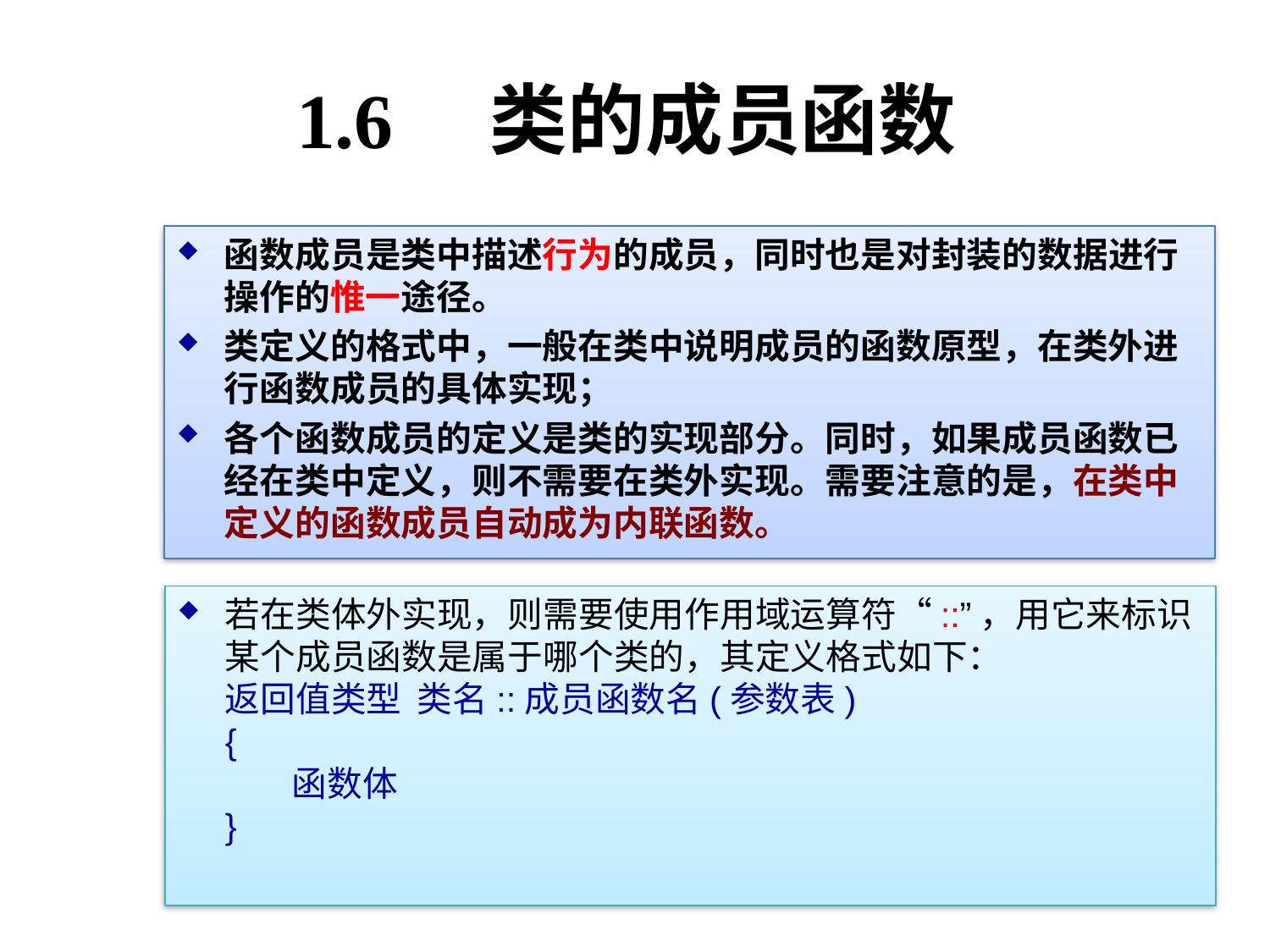

# 1.6    类的成员函数
函数成员是类中描述行为的成员，同时也是对封装的数据进行操作的惟一途径。
类定义的格式中，一般在类中说明成员的函数原型，在类外进行函数成员的具体实现；
各个函数成员的定义是类的实现部分。同时，如果成员函数已经在类中定义，则不需要在类外实现。需要注意的是，在类中定义的函数成员自动成为内联函数。
若在类体外实现，则需要使用作用域运算符“::”，用它来标识某个成员函数是属于哪个类的，其定义格式如下：
返回值类型  类名::成员函数名(参数表)
{
      函数体
}